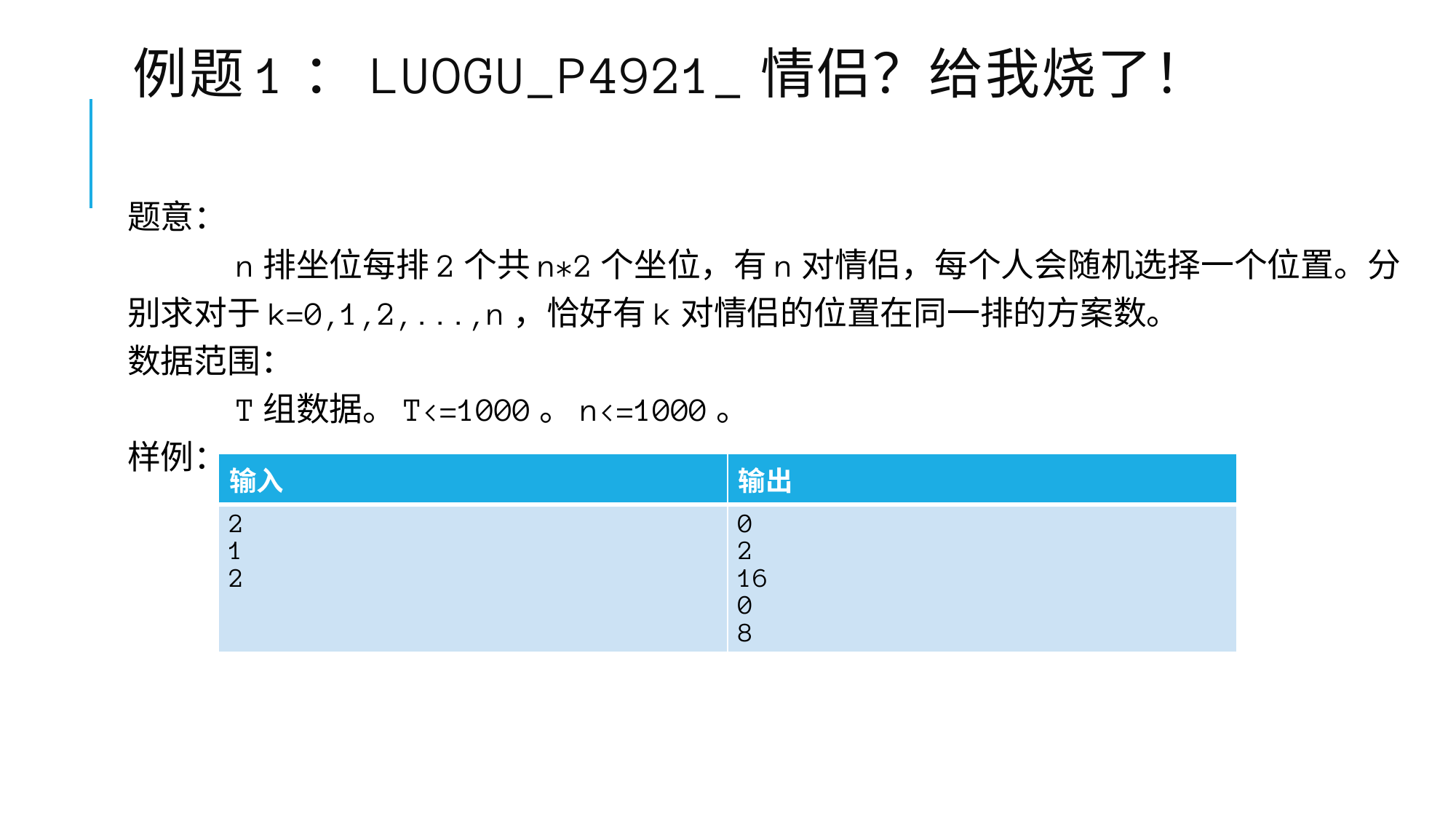

# 例题1：LUogu_P4921_情侣？给我烧了！
题意：
	n排坐位每排2个共n*2个坐位，有n对情侣，每个人会随机选择一个位置。分别求对于k=0,1,2,...,n，恰好有k对情侣的位置在同一排的方案数。
数据范围：
	T组数据。T<=1000。n<=1000。
样例：

| 输入 | 输出 |
| --- | --- |
| 2 1 2 | 0 2 16 0 8 |